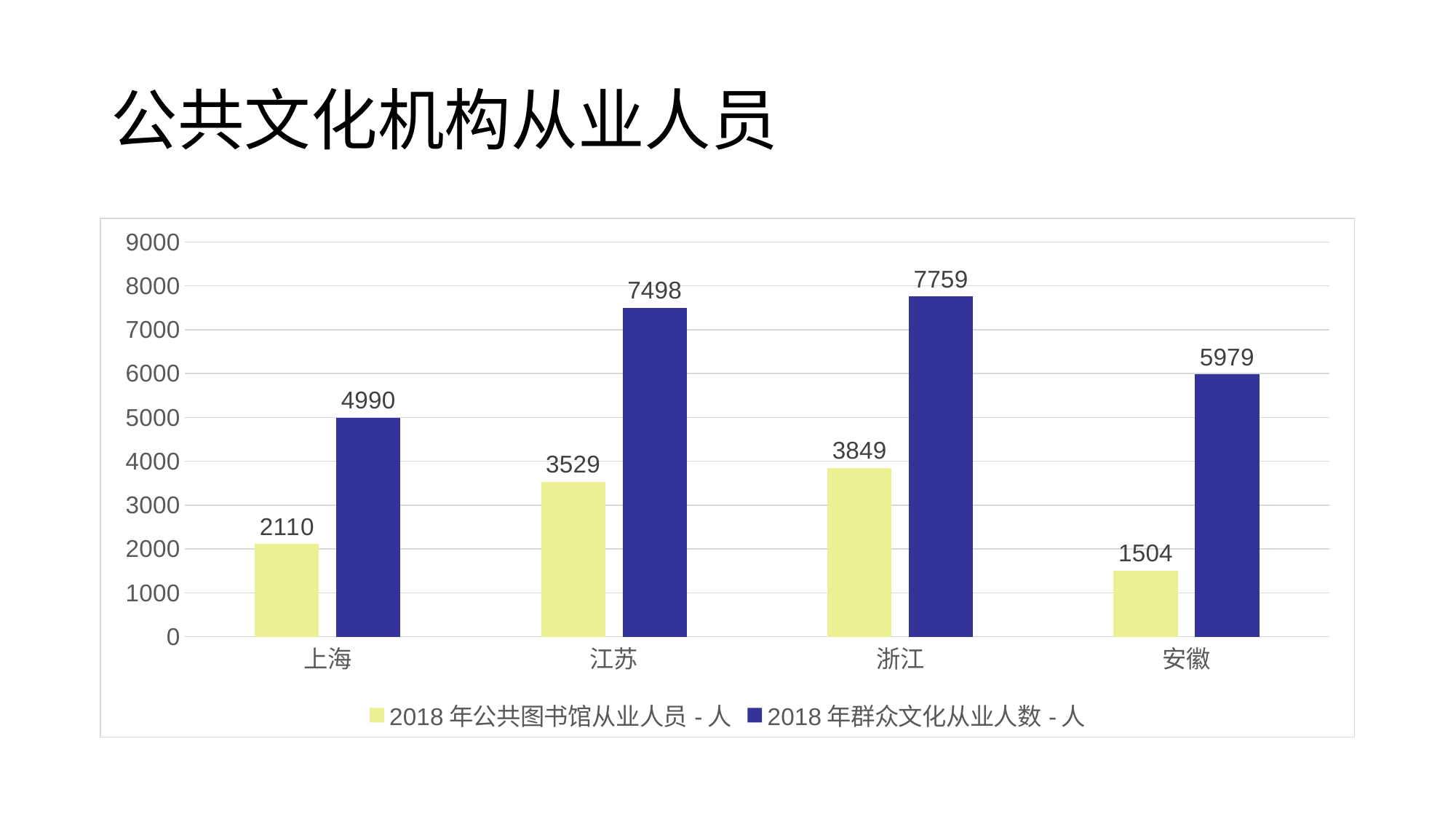

# 公共文化机构从业人员

### Chart

| Category | 2018年公共图书馆从业人员-人 | 2018年群众文化从业人数-人 |
|---|---|---|
| 上海 | 2110.0 | 4990.0 |
| 江苏 | 3529.0 | 7498.0 |
| 浙江 | 3849.0 | 7759.0 |
| 安徽 | 1504.0 | 5979.0 |